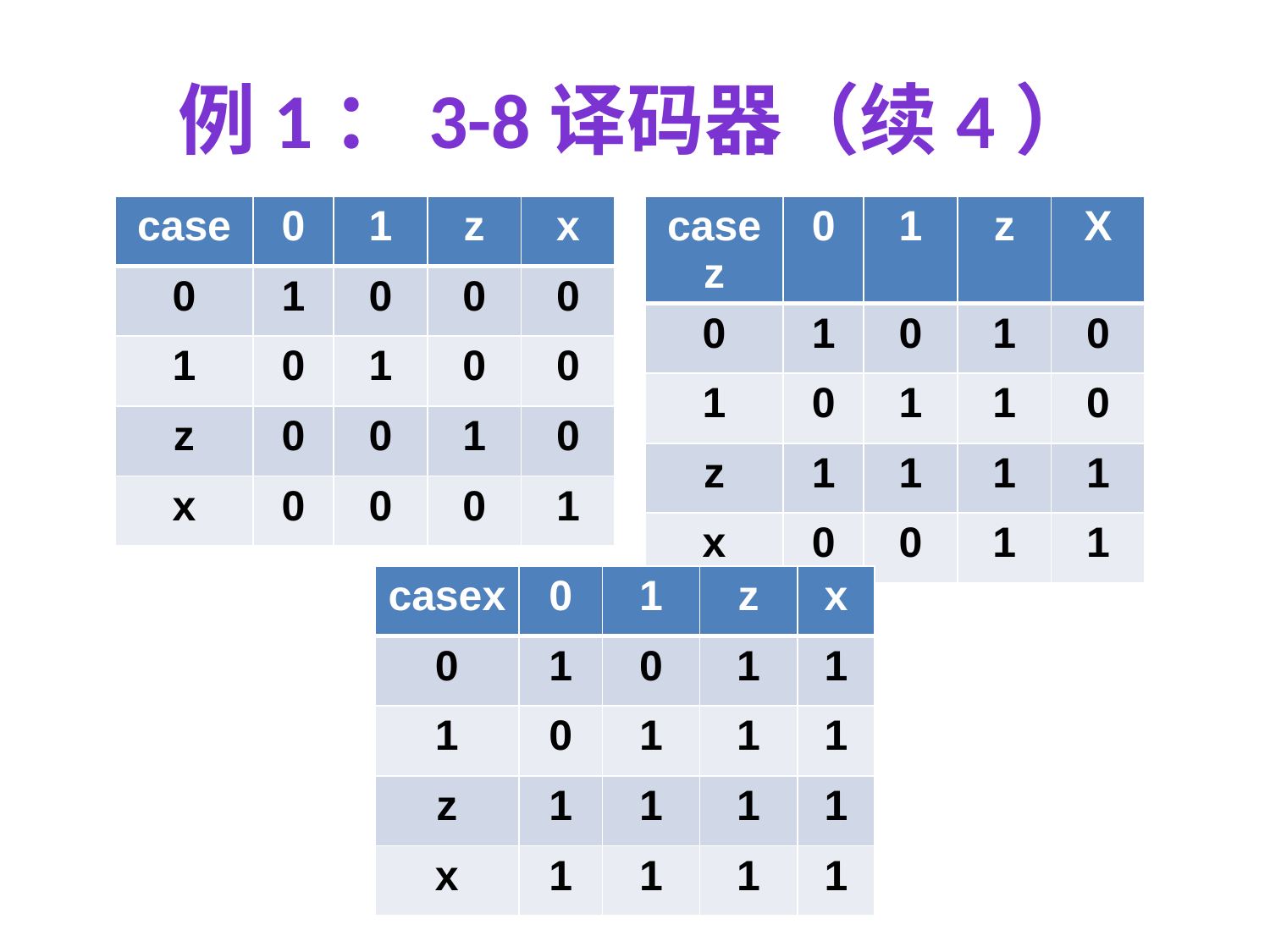

# 例1：3-8译码器（续4）

| case | 0 | 1 | z | x |
| --- | --- | --- | --- | --- |
| 0 | 1 | 0 | 0 | 0 |
| 1 | 0 | 1 | 0 | 0 |
| z | 0 | 0 | 1 | 0 |
| x | 0 | 0 | 0 | 1 |
| casez | 0 | 1 | z | X |
| --- | --- | --- | --- | --- |
| 0 | 1 | 0 | 1 | 0 |
| 1 | 0 | 1 | 1 | 0 |
| z | 1 | 1 | 1 | 1 |
| x | 0 | 0 | 1 | 1 |
说明：
“<=”为非阻塞赋值运算符，非阻塞赋值属于过程赋值（procedural assignment）的一种。
注意Verilog的case语句与C语言的switch语句的区别。
Verilog的case语句做的是一种“全等”比较，case另外还有两种变体：casez和casex，前者不考虑那些值为z的位（其它位相等即认为相等），后者不考虑所有值为z或x的位（其它位相等即认为相等）。

| casex | 0 | 1 | z | x |
| --- | --- | --- | --- | --- |
| 0 | 1 | 0 | 1 | 1 |
| 1 | 0 | 1 | 1 | 1 |
| z | 1 | 1 | 1 | 1 |
| x | 1 | 1 | 1 | 1 |